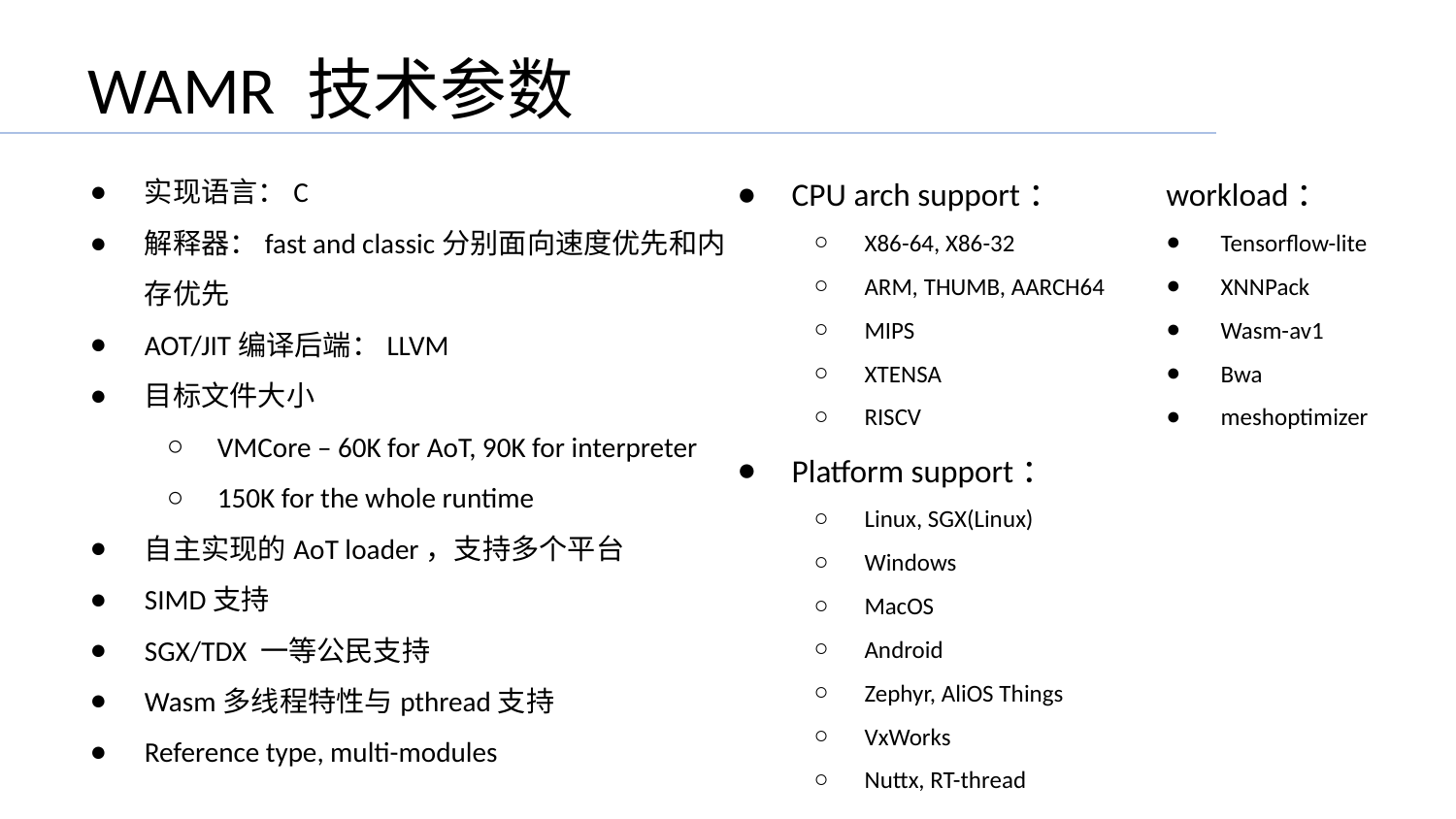

# WAMR 技术参数
CPU arch support：
X86-64, X86-32
ARM, THUMB, AARCH64
MIPS
XTENSA
RISCV
Platform support：
Linux, SGX(Linux)
Windows
MacOS
Android
Zephyr, AliOS Things
VxWorks
Nuttx, RT-thread
workload：
Tensorflow-lite
XNNPack
Wasm-av1
Bwa
meshoptimizer
实现语言：C
解释器：fast and classic分别面向速度优先和内存优先
AOT/JIT编译后端：LLVM
目标文件大小
VMCore – 60K for AoT, 90K for interpreter
150K for the whole runtime
自主实现的AoT loader，支持多个平台
SIMD支持
SGX/TDX 一等公民支持
Wasm多线程特性与pthread支持
Reference type, multi-modules